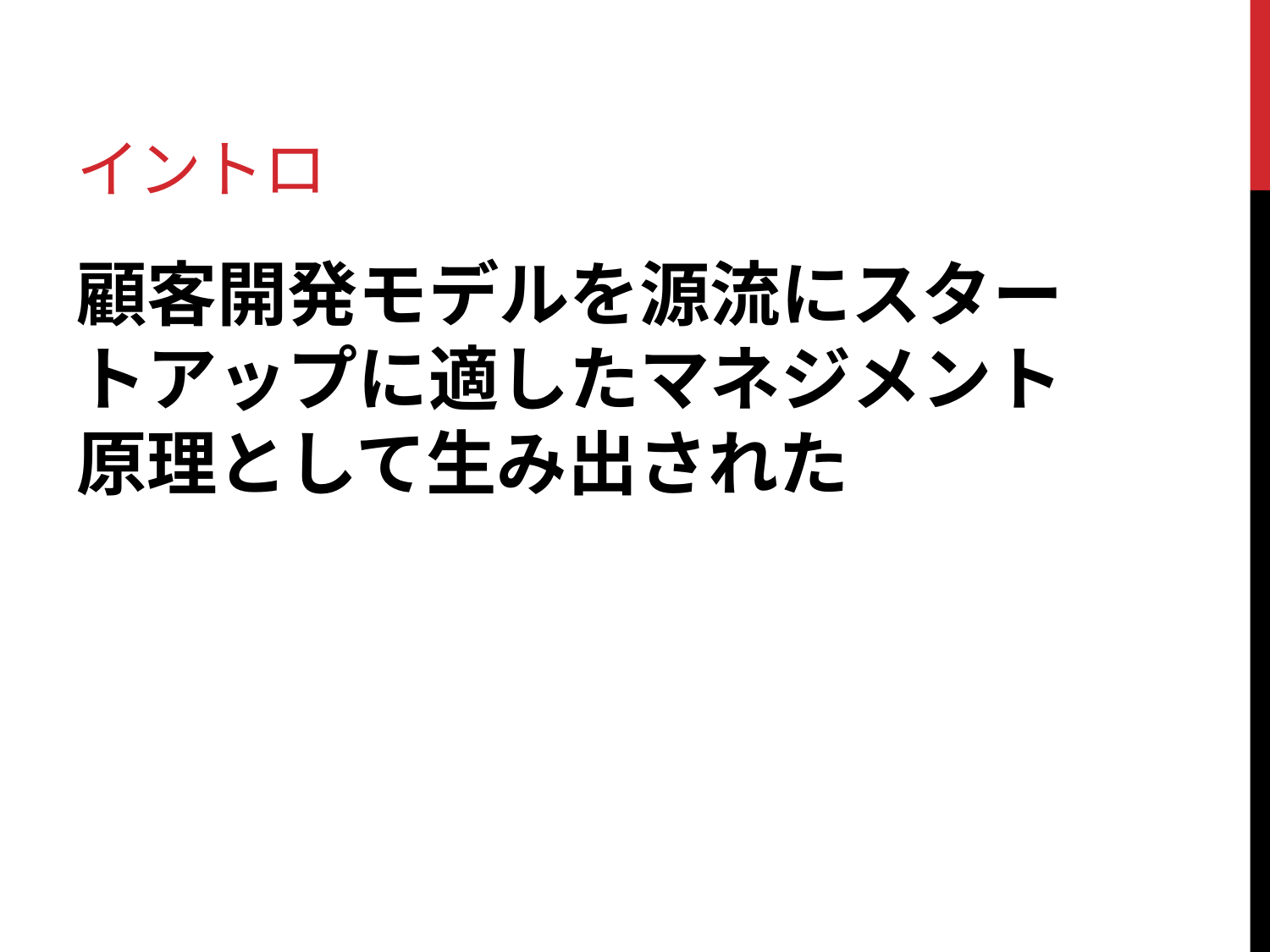

# イントロ
顧客開発モデルを源流にスタートアップに適したマネジメント原理として生み出された